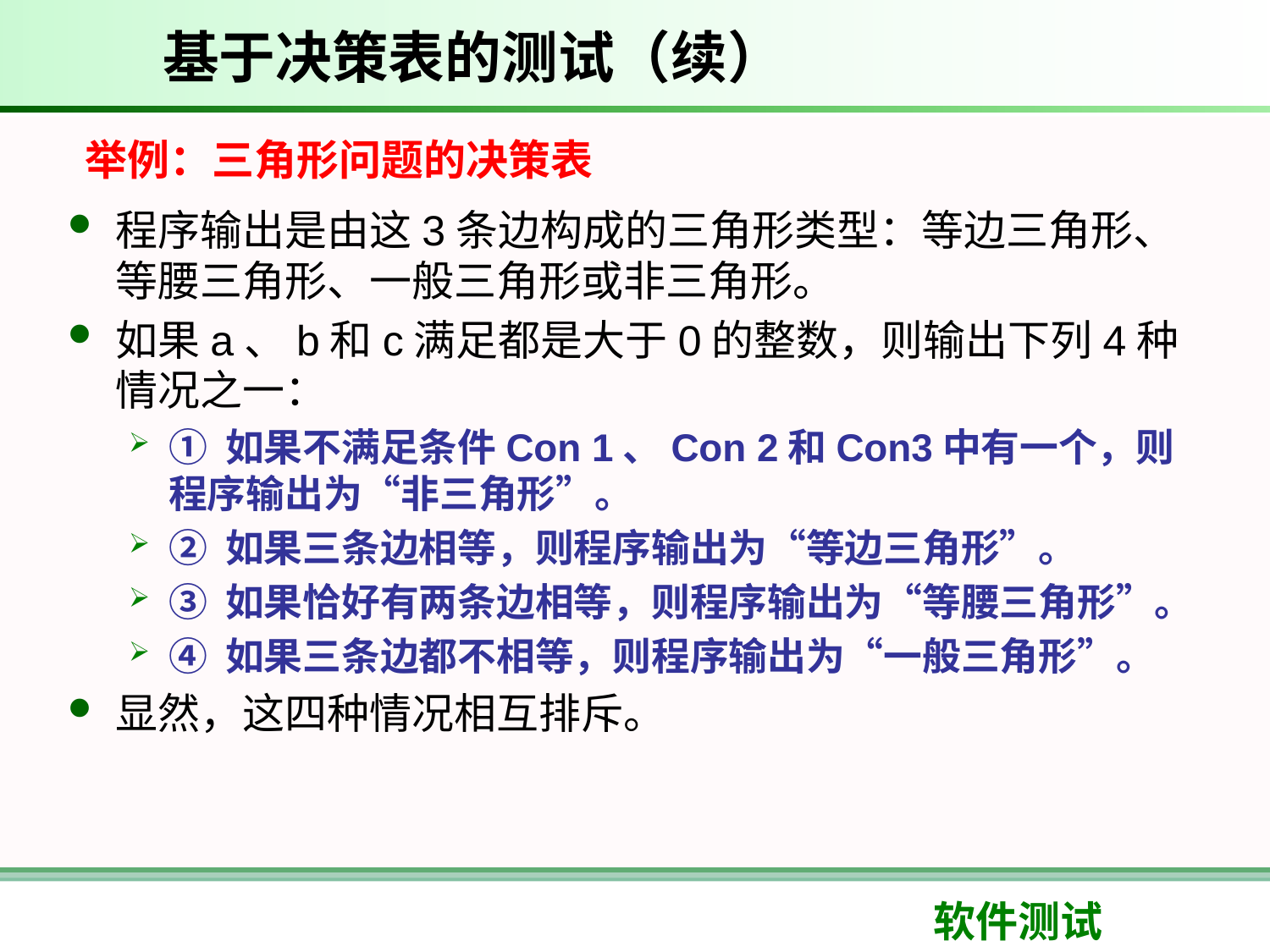

# 基于决策表的测试（续）
举例：三角形问题的决策表
程序输出是由这3条边构成的三角形类型：等边三角形、等腰三角形、一般三角形或非三角形。
如果a、b和c满足都是大于0的整数，则输出下列4种情况之一：
① 如果不满足条件Con 1、Con 2和Con3中有一个，则程序输出为“非三角形”。
② 如果三条边相等，则程序输出为“等边三角形”。
③ 如果恰好有两条边相等，则程序输出为“等腰三角形”。
④ 如果三条边都不相等，则程序输出为“一般三角形”。
显然，这四种情况相互排斥。